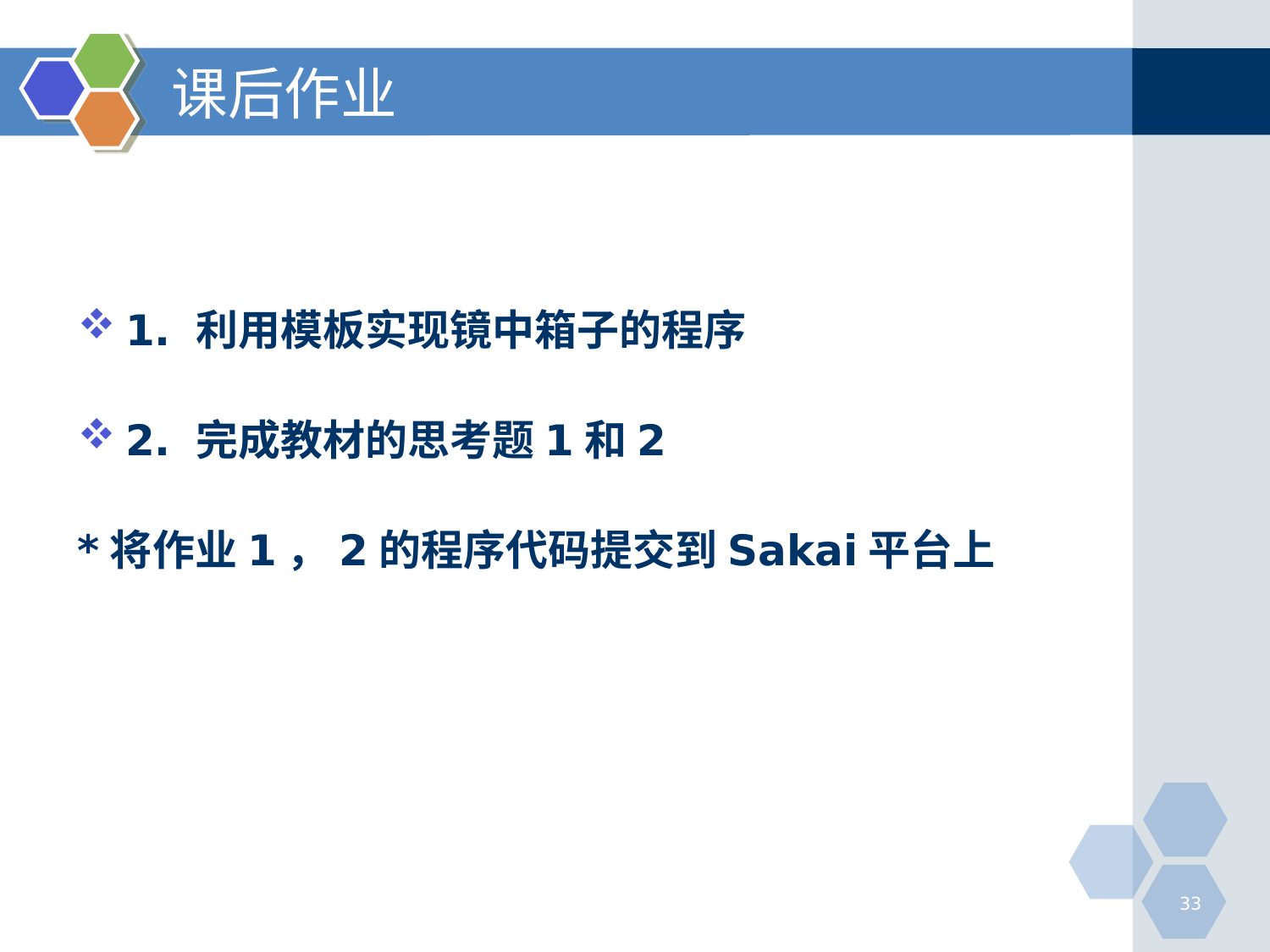

# 课后作业
1. 利用模板实现镜中箱子的程序
2. 完成教材的思考题1和2
*将作业1，2的程序代码提交到Sakai平台上
33